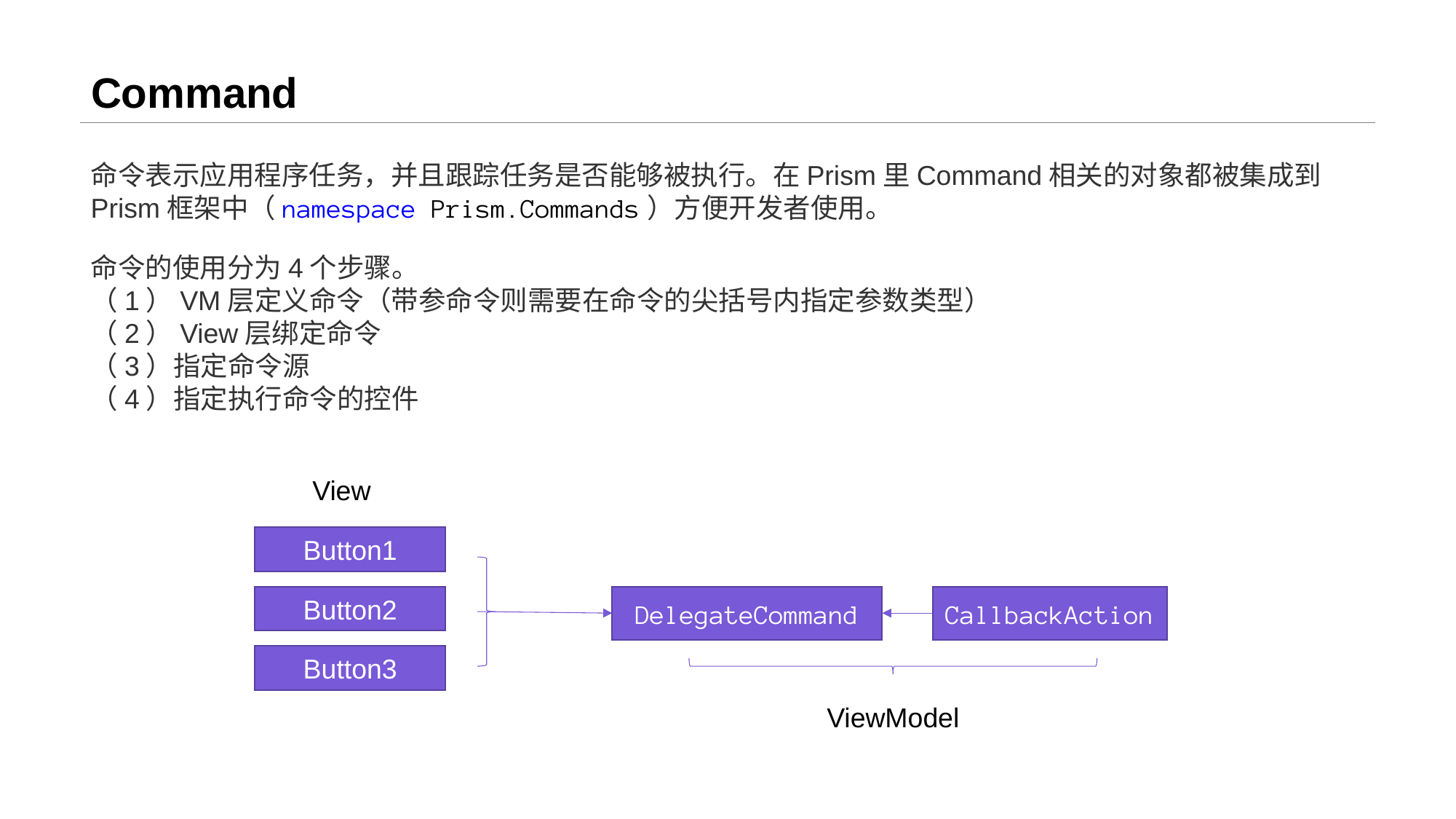

# Command
命令表示应用程序任务，并且跟踪任务是否能够被执行。在Prism里Command相关的对象都被集成到Prism框架中（namespace Prism.Commands）方便开发者使用。
命令的使用分为4个步骤。
（1）VM层定义命令（带参命令则需要在命令的尖括号内指定参数类型）
（2）View层绑定命令
（3）指定命令源
（4）指定执行命令的控件

View
Button1

Button2
DelegateCommand
CallbackAction
Button3
ViewModel